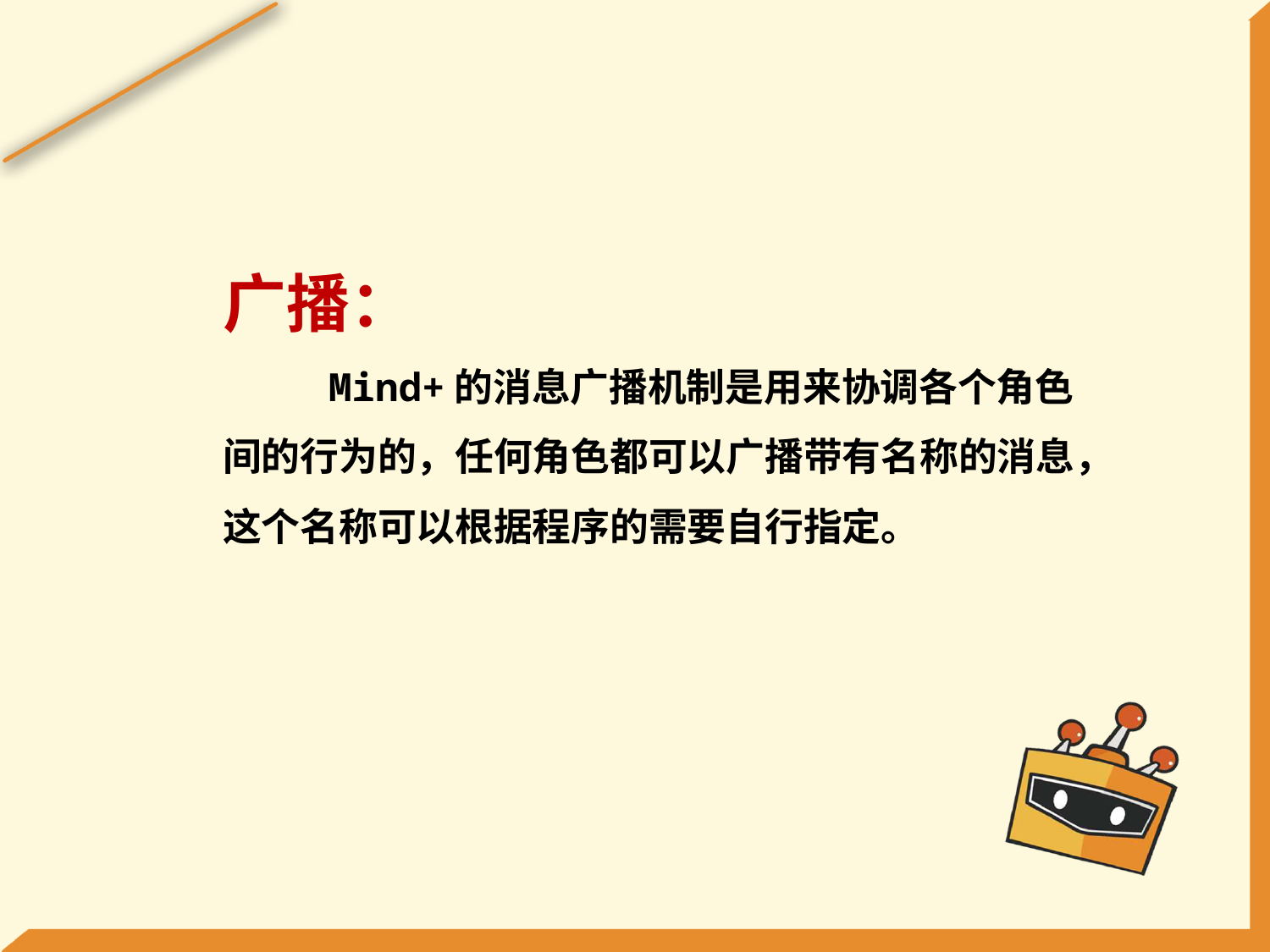

广播：
     Mind+的消息广播机制是用来协调各个角色间的行为的，任何角色都可以广播带有名称的消息，这个名称可以根据程序的需要自行指定。